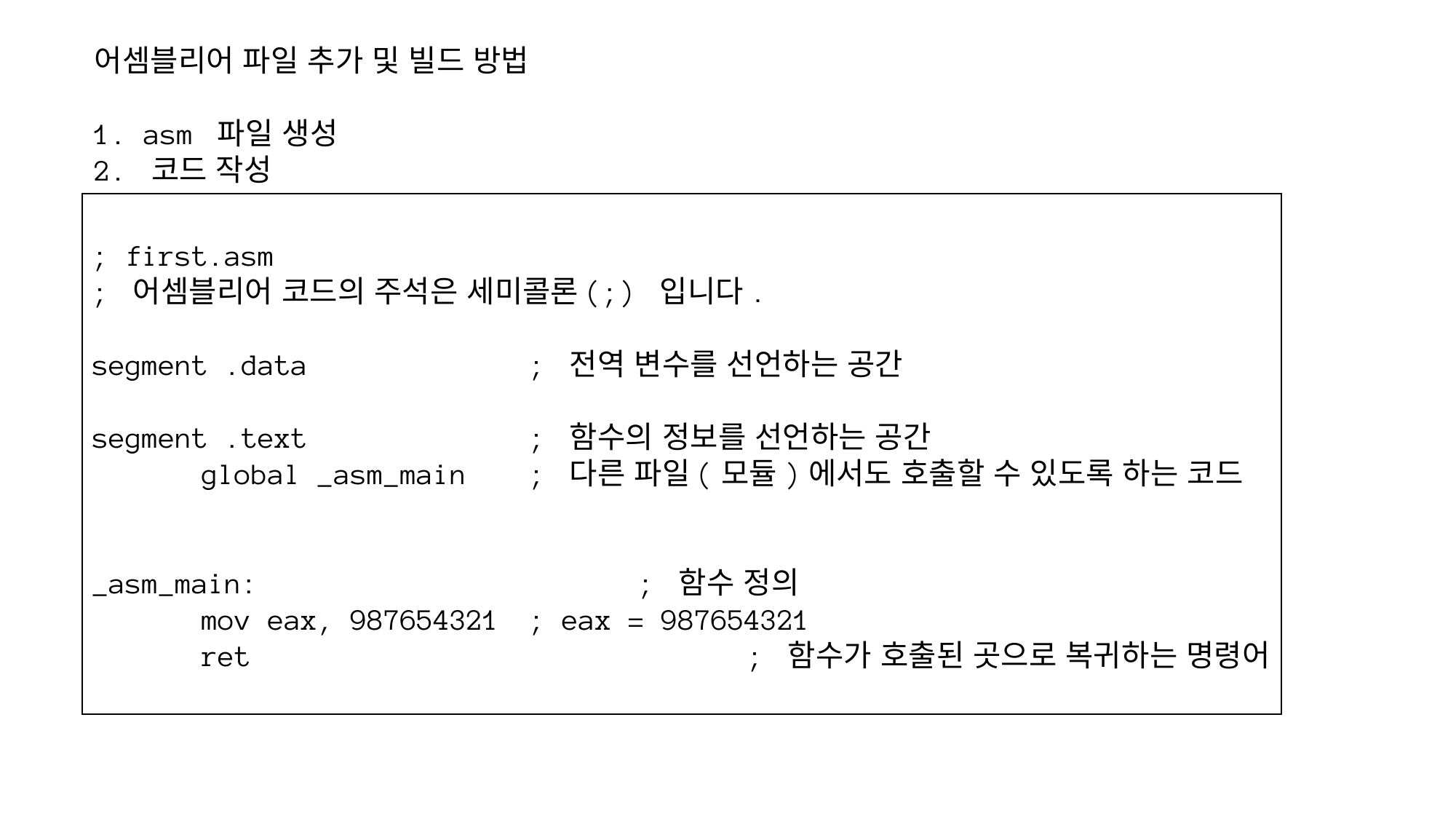

어셈블리어 파일 추가 및 빌드 방법

1. asm 파일 생성
2. 코드 작성

; first.asm
; 어셈블리어 코드의 주석은 세미콜론(;) 입니다.

segment .data			; 전역 변수를 선언하는 공간

segment .text			; 함수의 정보를 선언하는 공간
	global _asm_main	; 다른 파일(모듈)에서도 호출할 수 있도록 하는 코드

_asm_main:				; 함수 정의
	mov eax, 987654321	; eax = 987654321
	ret					; 함수가 호출된 곳으로 복귀하는 명령어